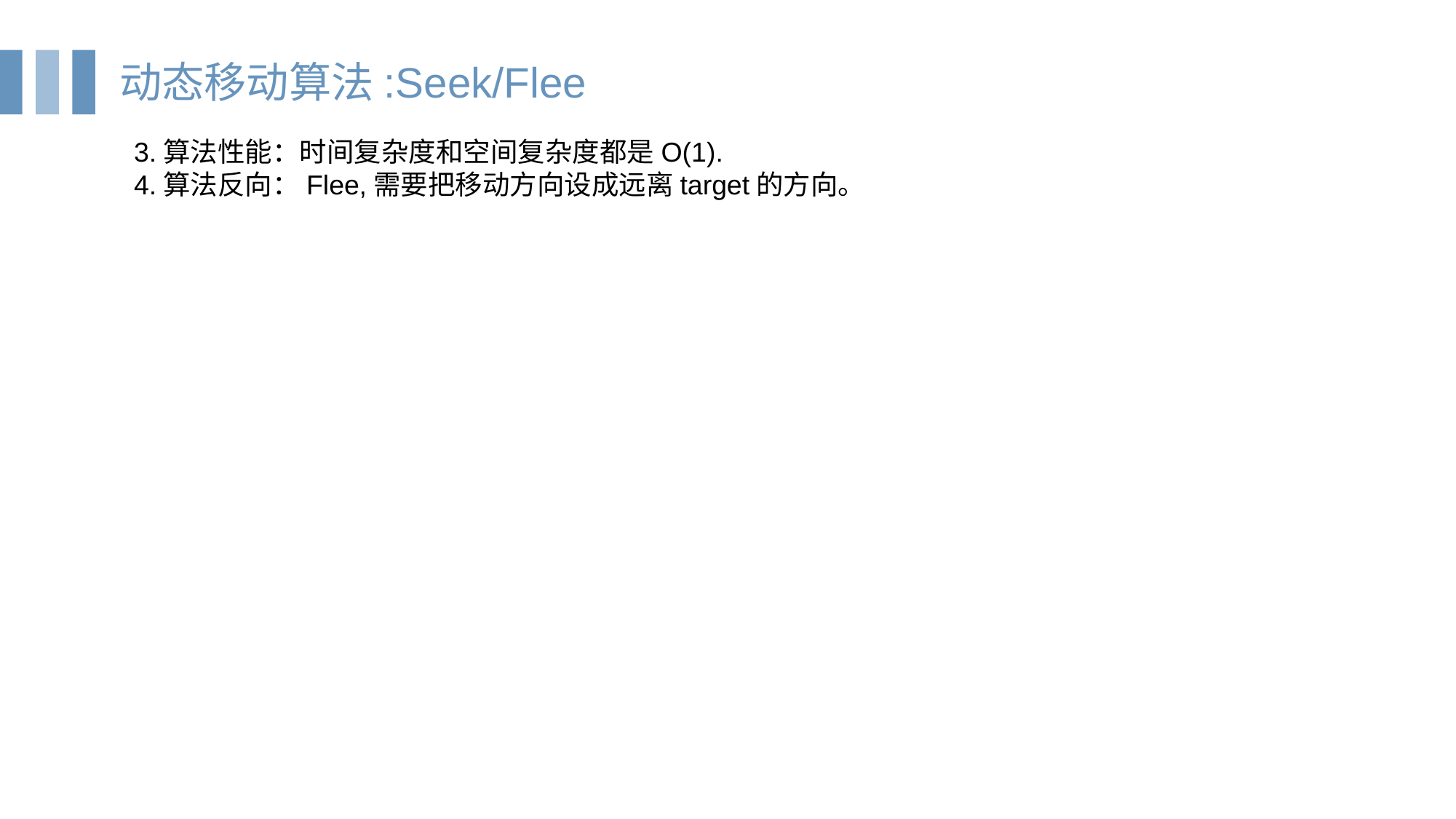

动态移动算法:Seek/Flee

3.算法性能：时间复杂度和空间复杂度都是O(1).
4.算法反向：Flee,需要把移动方向设成远离target的方向。

Add your  text here
Add your  text here
lorem ipsum dolor sit amet, please add your text here, lorem ipsum dolor sit amet, please add your text here , lorem ipsum dolor sit amet, please add your text here
lorem ipsum dolor sit amet, please add your text here, lorem ipsum dolor sit amet, please add your text here , lorem ipsum dolor sit amet, please add your text here